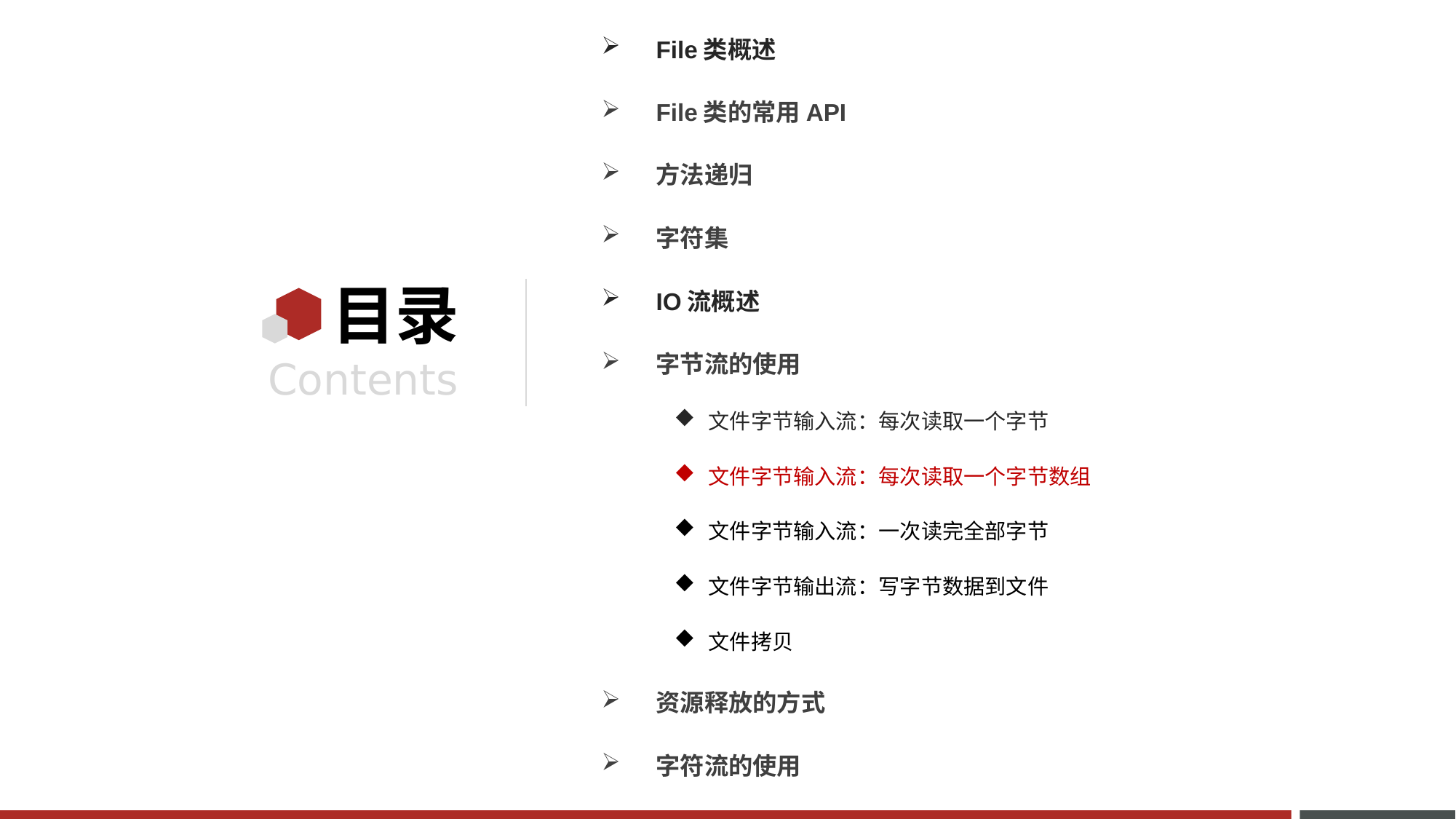

File类概述
File类的常用API
方法递归
字符集
IO流概述
字节流的使用
文件字节输入流：每次读取一个字节
文件字节输入流：每次读取一个字节数组
文件字节输入流：一次读完全部字节
文件字节输出流：写字节数据到文件
文件拷贝
资源释放的方式
字符流的使用